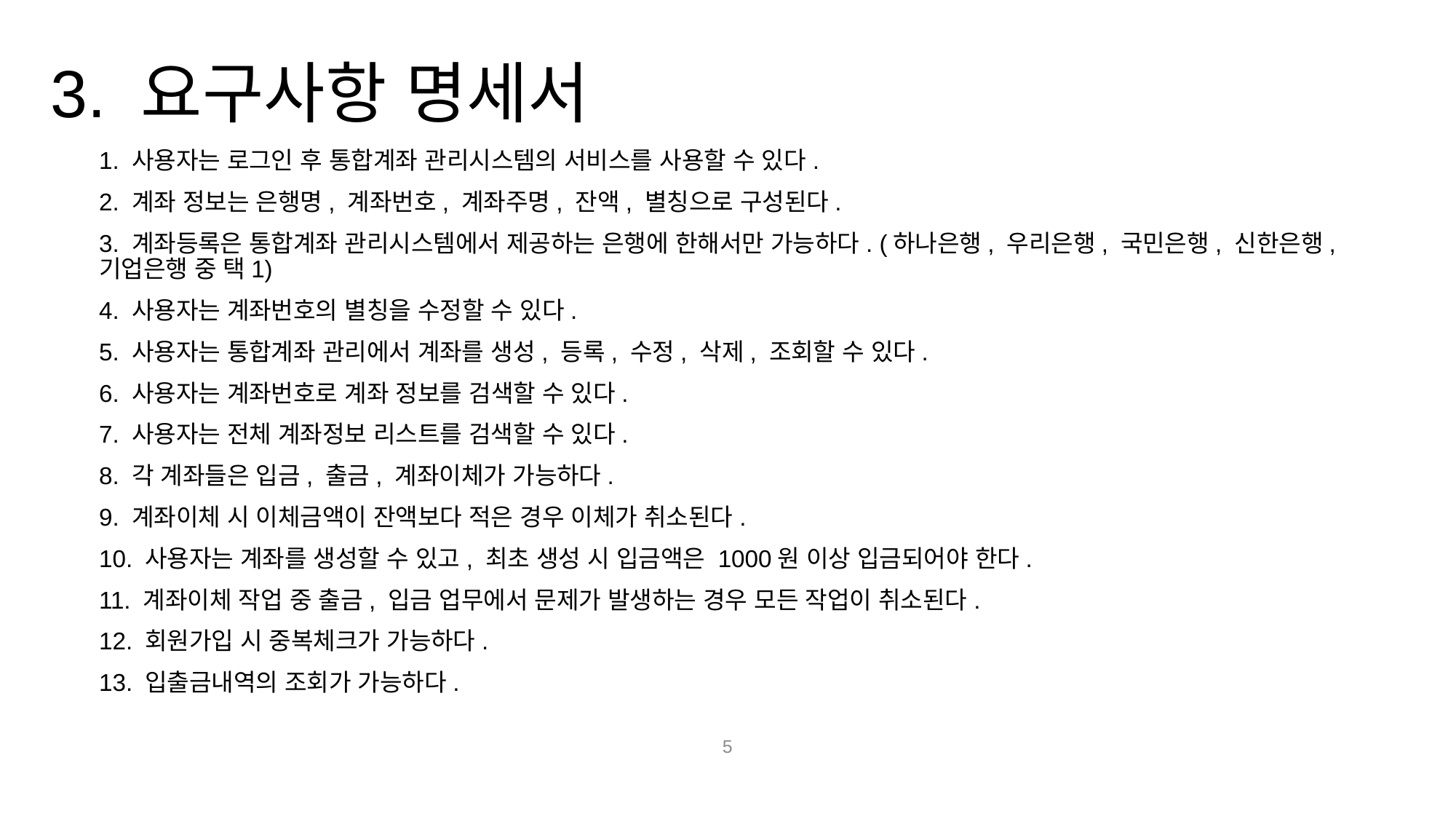

3. 요구사항 명세서
1. 사용자는 로그인 후 통합계좌 관리시스템의 서비스를 사용할 수 있다.
2. 계좌 정보는 은행명, 계좌번호, 계좌주명, 잔액, 별칭으로 구성된다.
3. 계좌등록은 통합계좌 관리시스템에서 제공하는 은행에 한해서만 가능하다. (하나은행, 우리은행, 국민은행, 신한은행, 기업은행 중 택1)
4. 사용자는 계좌번호의 별칭을 수정할 수 있다.
5. 사용자는 통합계좌 관리에서 계좌를 생성, 등록, 수정, 삭제, 조회할 수 있다.
6. 사용자는 계좌번호로 계좌 정보를 검색할 수 있다.
7. 사용자는 전체 계좌정보 리스트를 검색할 수 있다.
8. 각 계좌들은 입금, 출금, 계좌이체가 가능하다.
9. 계좌이체 시 이체금액이 잔액보다 적은 경우 이체가 취소된다.
10. 사용자는 계좌를 생성할 수 있고, 최초 생성 시 입금액은 1000원 이상 입금되어야 한다.
11. 계좌이체 작업 중 출금, 입금 업무에서 문제가 발생하는 경우 모든 작업이 취소된다.
12. 회원가입 시 중복체크가 가능하다.
13. 입출금내역의 조회가 가능하다.

5